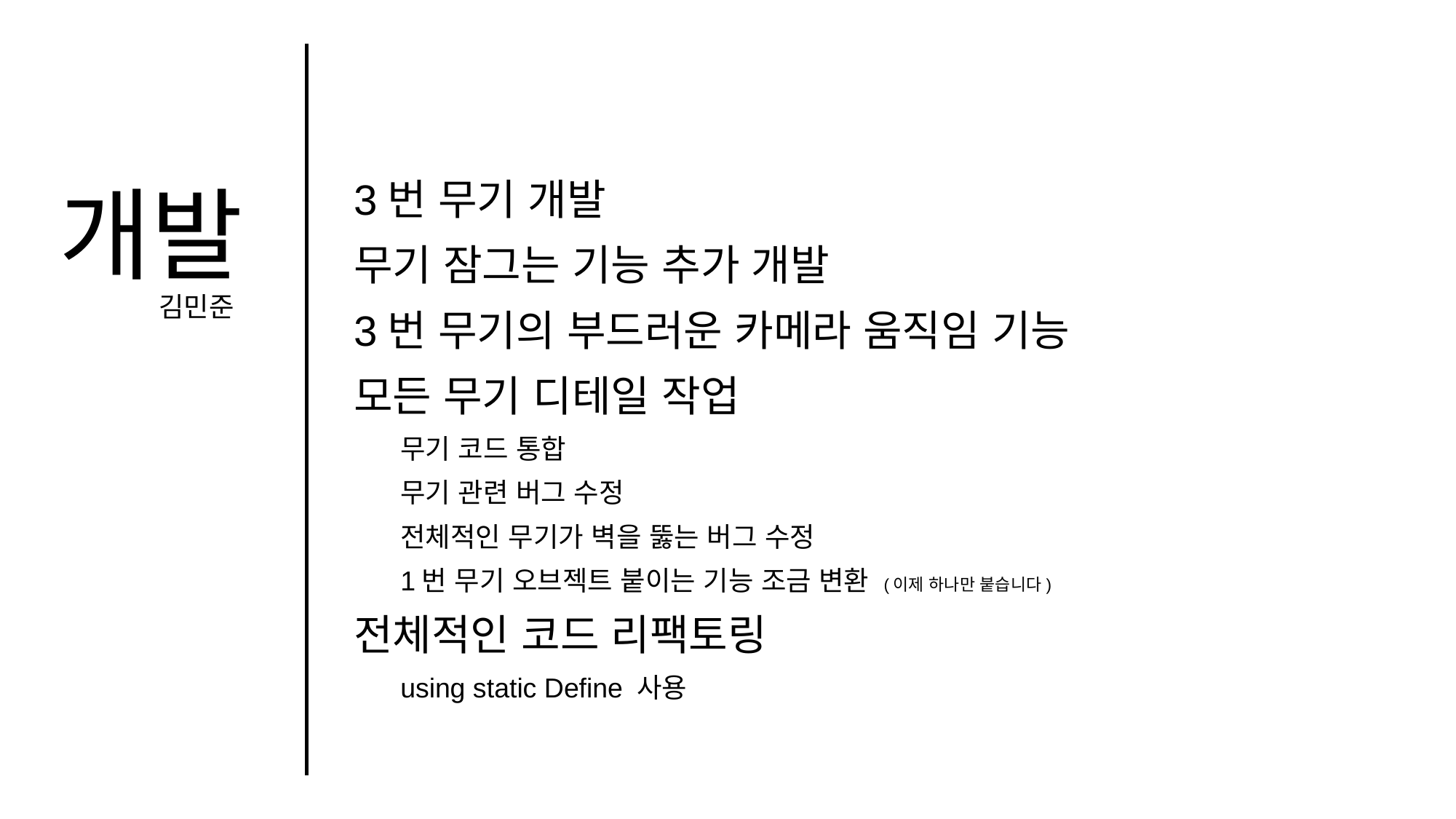

개발
3번 무기 개발
무기 잠그는 기능 추가 개발
김민준
3번 무기의 부드러운 카메라 움직임 기능
모든 무기 디테일 작업
무기 코드 통합
무기 관련 버그 수정
전체적인 무기가 벽을 뚫는 버그 수정
1번 무기 오브젝트 붙이는 기능 조금 변환 (이제 하나만 붙습니다)
전체적인 코드 리팩토링
using static Define 사용